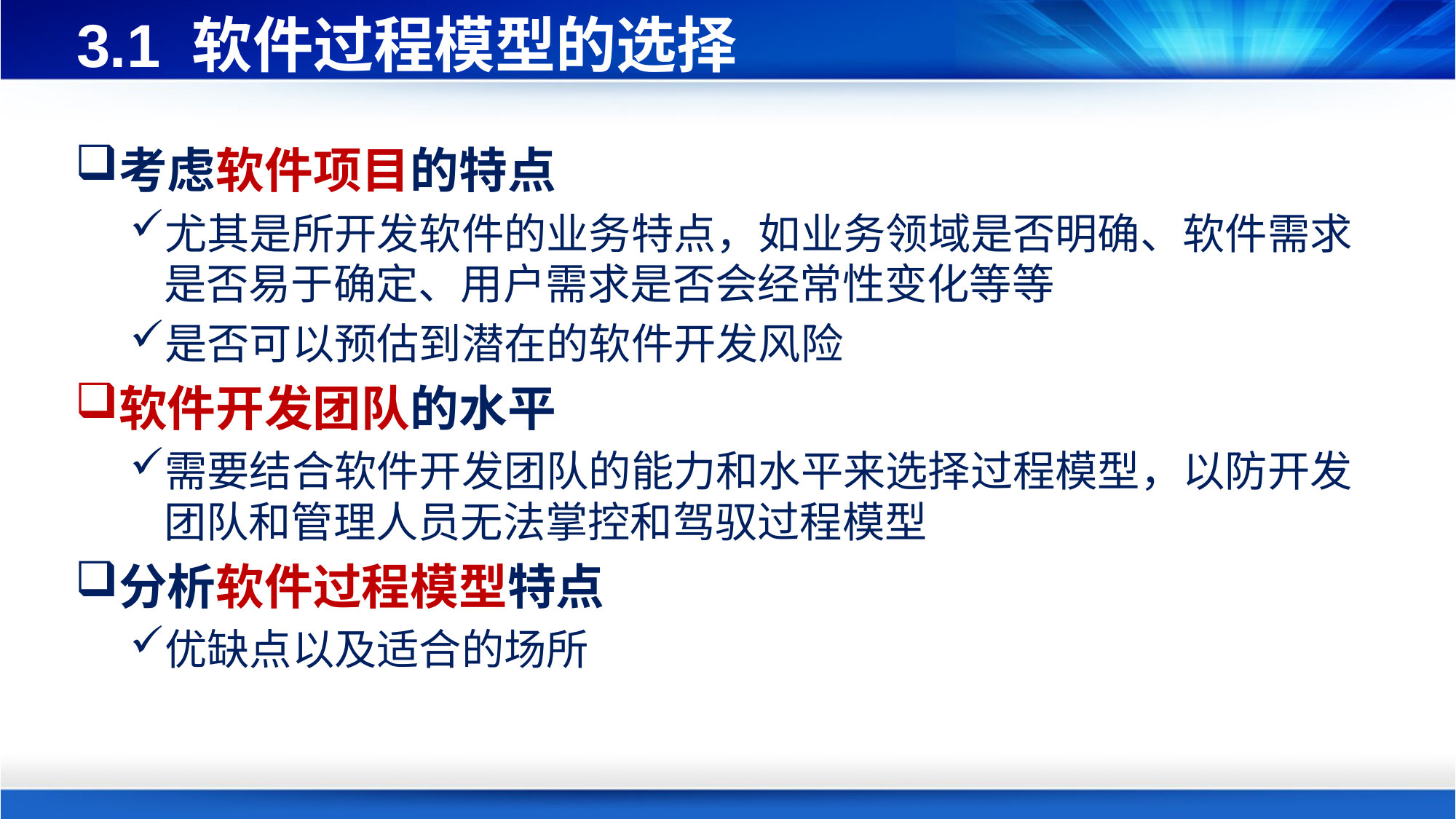

# 3.1 软件过程模型的选择
考虑软件项目的特点
尤其是所开发软件的业务特点，如业务领域是否明确、软件需求是否易于确定、用户需求是否会经常性变化等等
是否可以预估到潜在的软件开发风险
软件开发团队的水平
需要结合软件开发团队的能力和水平来选择过程模型，以防开发团队和管理人员无法掌控和驾驭过程模型
分析软件过程模型特点
优缺点以及适合的场所